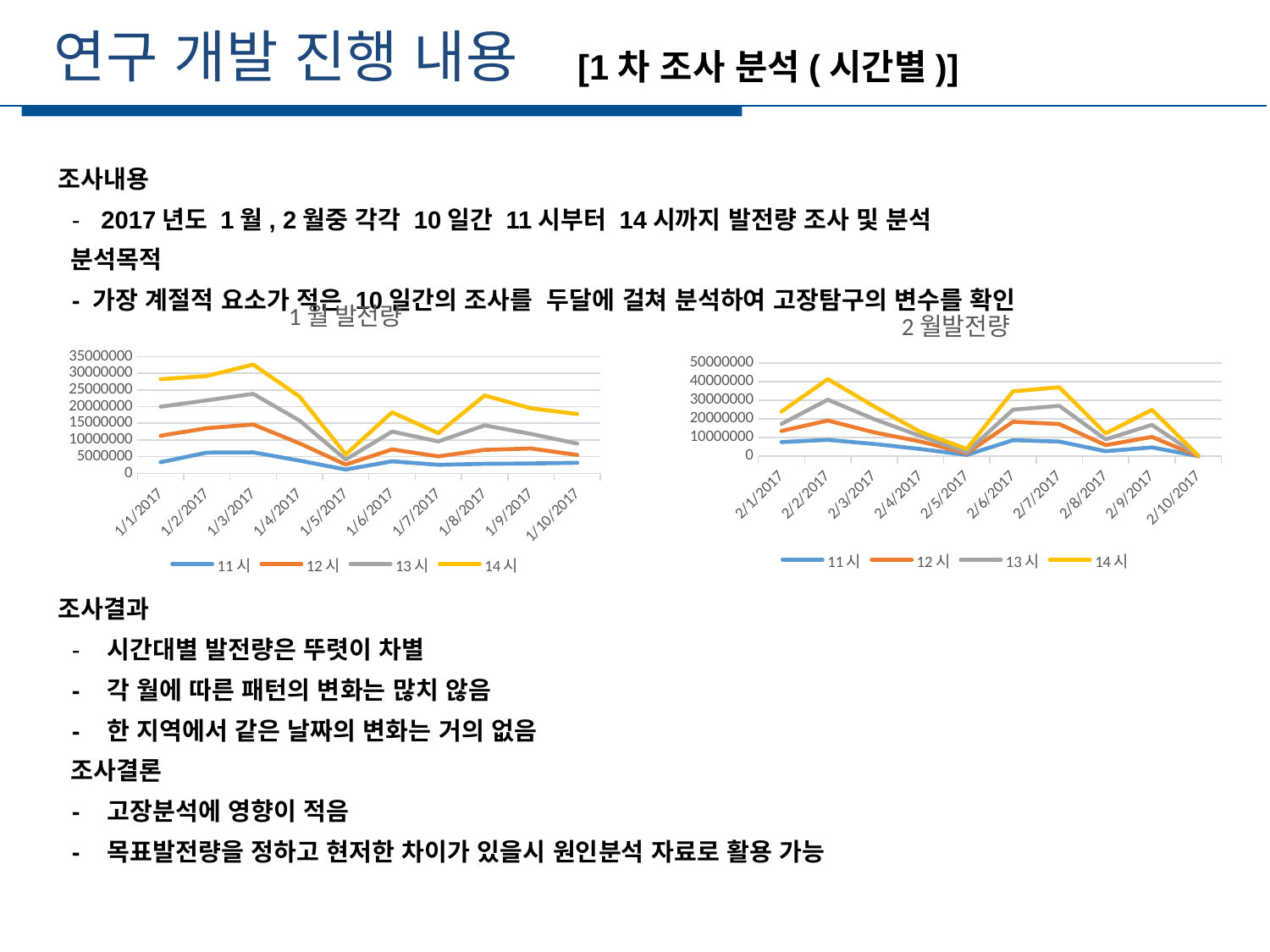

연구 개발 진행 내용
[1차 조사 분석(시간별)]

조사내용
  -   2017년도 1월, 2월중 각각 10일간 11시부터 14시까지 발전량 조사 및 분석
 분석목적
  - 가장 계절적 요소가 적은 10일간의 조사를  두달에 걸쳐 분석하여 고장탐구의 변수를 확인

### Chart: 1월 발전량

| Category | 11시 | 12시 | 13시 | 14시 |
|---|---|---|---|---|
| 42736 | 3350400.0 | 7929600.0 | 8697600.0 | 8236800.0 |
| 42737 | 6211200.0 | 7334400.0 | 8332800.0 | 7286400.0 |
| 42738 | 6288000.0 | 8371200.0 | 9148800.0 | 8784000.0 |
| 42739 | 3830400.0 | 5155200.0 | 6854400.0 | 7190400.0 |
| 42740 | 1152000.0 | 1478400.0 | 1507200.0 | 1545600.0 |
| 42741 | 3619200.0 | 3552000.0 | 5347200.0 | 5779200.0 |
| 42742 | 2563200.0 | 2524800.0 | 4483200.0 | 2467200.0 |
| 42743 | 2860800.0 | 4176000.0 | 7344000.0 | 8956800.0 |
| 42744 | 2976000.0 | 4464000.0 | 4377600.0 | 7689600.0 |
| 42745 | 3187200.0 | 2323200.0 | 3408000.0 | 8870400.0 |

### Chart: 2월발전량

| Category | 11시 | 12시 | 13시 | 14시 |
|---|---|---|---|---|
| 42767 | 7584000.0 | 6000000.0 | 3782400.0 | 6633600.0 |
| 42768 | 8755200.0 | 10425600.0 | 11212800.0 | 11049600.0 |
| 42769 | 6566400.0 | 6230400.0 | 7152000.0 | 6864000.0 |
| 42770 | 3849600.0 | 4022400.0 | 2976000.0 | 2188800.0 |
| 42771 | 672000.0 | 892800.0 | 633600.0 | 1718400.0 |
| 42772 | 8601600.0 | 9907200.0 | 6499200.0 | 9868800.0 |
| 42773 | 7852800.0 | 9456000.0 | 9782400.0 | 9974400.0 |
| 42774 | 2678400.0 | 3264000.0 | 3081600.0 | 3206400.0 |
| 42775 | 4752000.0 | 5568000.0 | 6528000.0 | 8092800.0 |
| 42776 | 28800.0 | 9600.0 | 76800.0 | 240000.0 |
조사결과
  -   시간대별 발전량은 뚜렷이 차별
  -   각 월에 따른 패턴의 변화는 많치 않음
  -   한 지역에서 같은 날짜의 변화는 거의 없음
 조사결론
  -   고장분석에 영향이 적음
  -   목표발전량을 정하고 현저한 차이가 있을시 원인분석 자료로 활용 가능